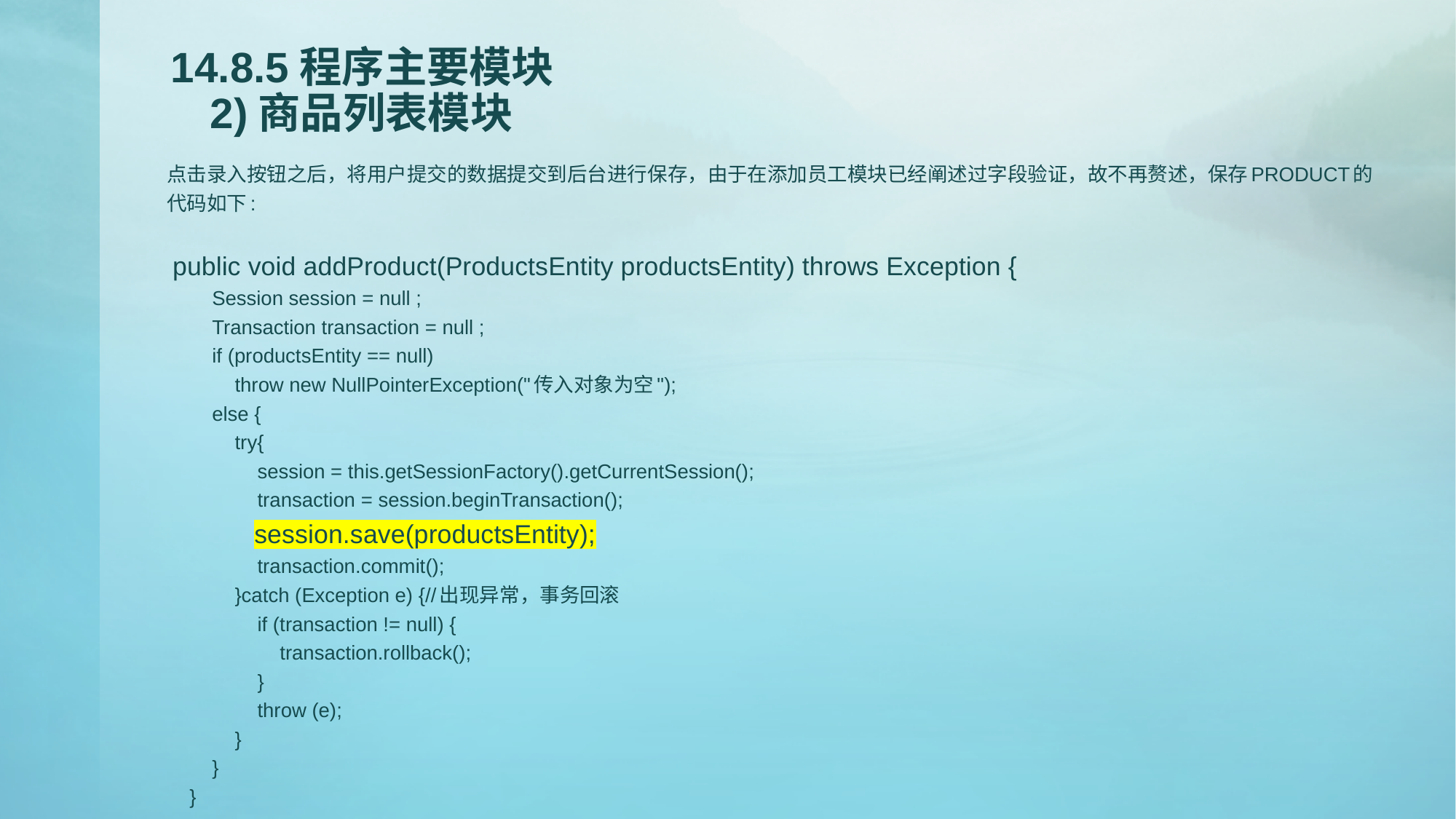

# 14.8.5程序主要模块 2)商品列表模块
点击录入按钮之后，将用户提交的数据提交到后台进行保存，由于在添加员工模块已经阐述过字段验证，故不再赘述，保存PRODUCT的代码如下:

 public void addProduct(ProductsEntity productsEntity) throws Exception {
        Session session = null ;
        Transaction transaction = null ;
        if (productsEntity == null)
            throw new NullPointerException("传入对象为空");
        else {
            try{
                session = this.getSessionFactory().getCurrentSession();
                transaction = session.beginTransaction();
            session.save(productsEntity);
                transaction.commit();
            }catch (Exception e) {//出现异常，事务回滚
                if (transaction != null) {
                    transaction.rollback();
                }
                throw (e);
            }
        }
    }